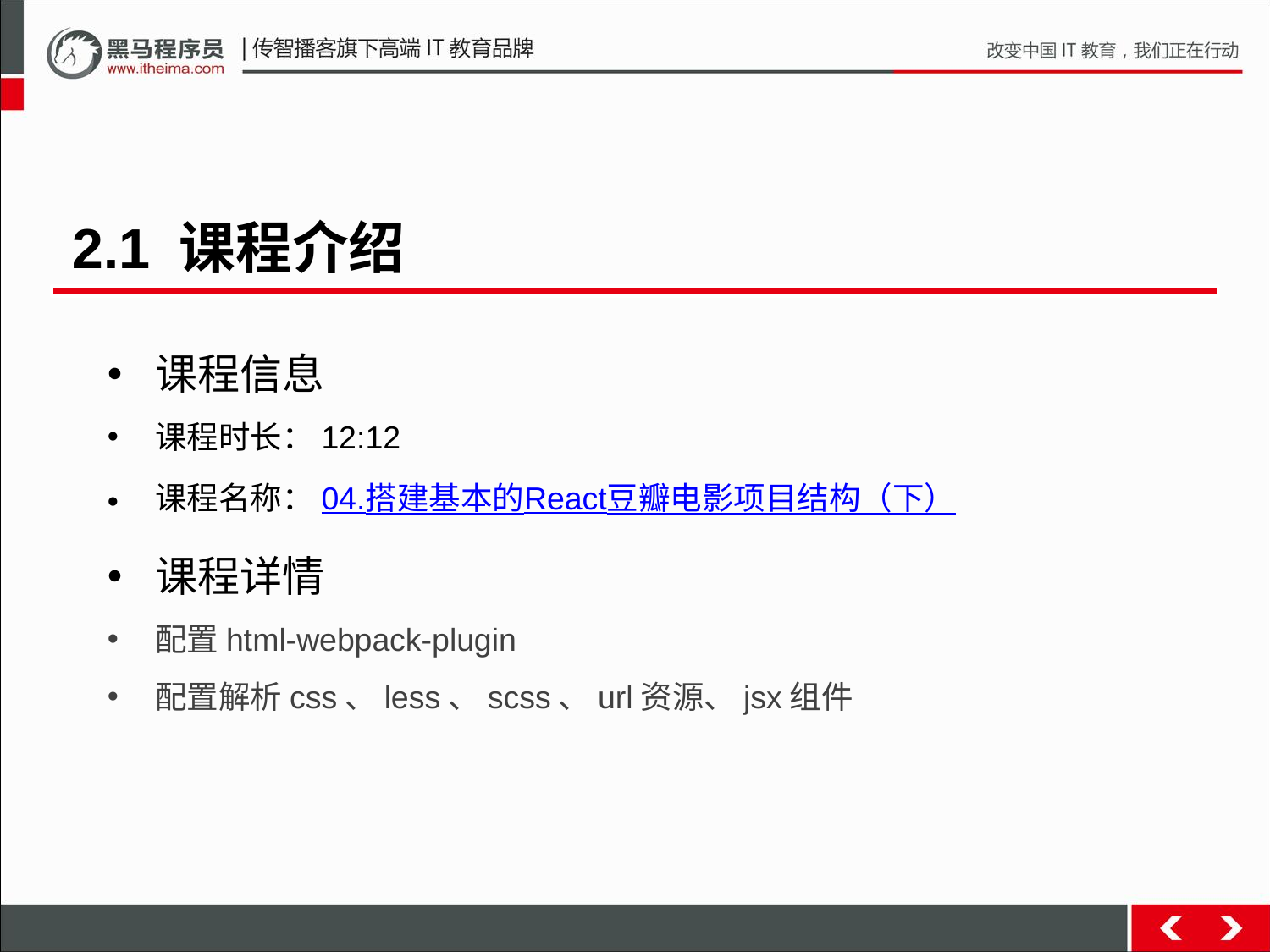

2.1 课程介绍
课程信息
课程时长：12:12
课程名称：04.搭建基本的React豆瓣电影项目结构（下）
课程详情
配置html-webpack-plugin
配置解析css、less、scss、url资源、jsx组件